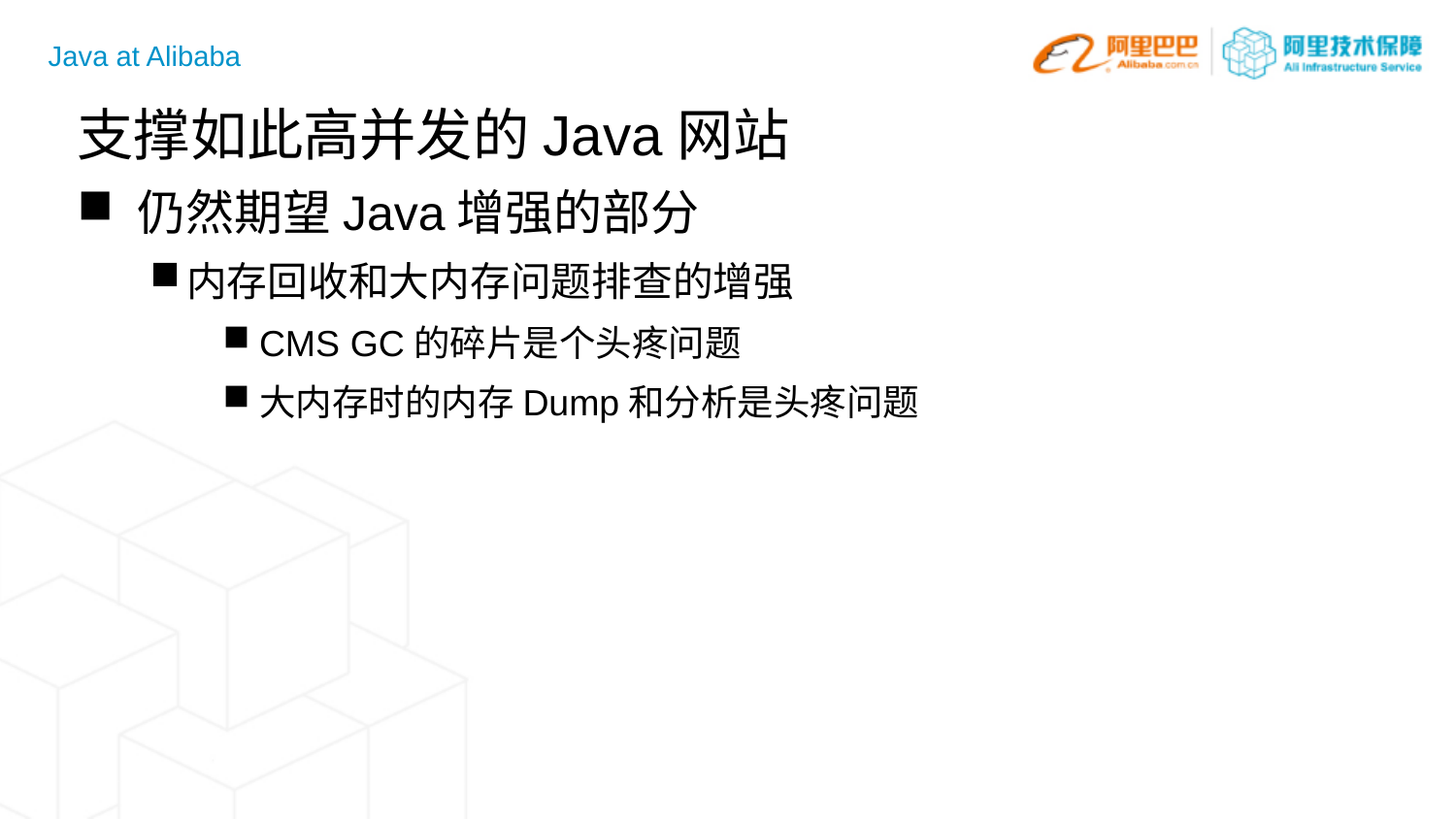

Java at Alibaba
支撑如此高并发的Java网站
 仍然期望Java增强的部分
内存回收和大内存问题排查的增强
CMS GC的碎片是个头疼问题
大内存时的内存Dump和分析是头疼问题